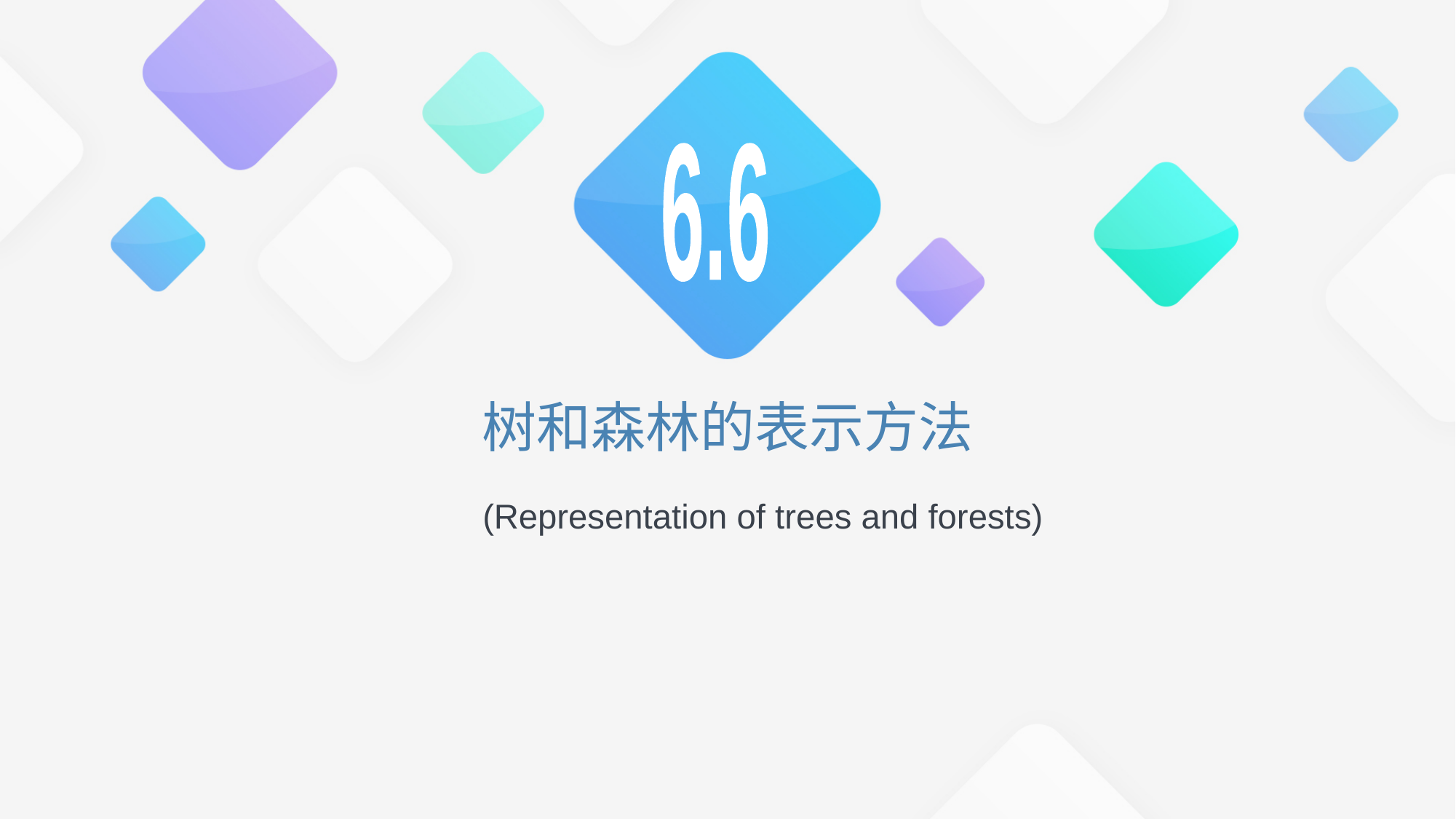

6.6

# 树和森林的表示方法
(Representation of trees and forests)